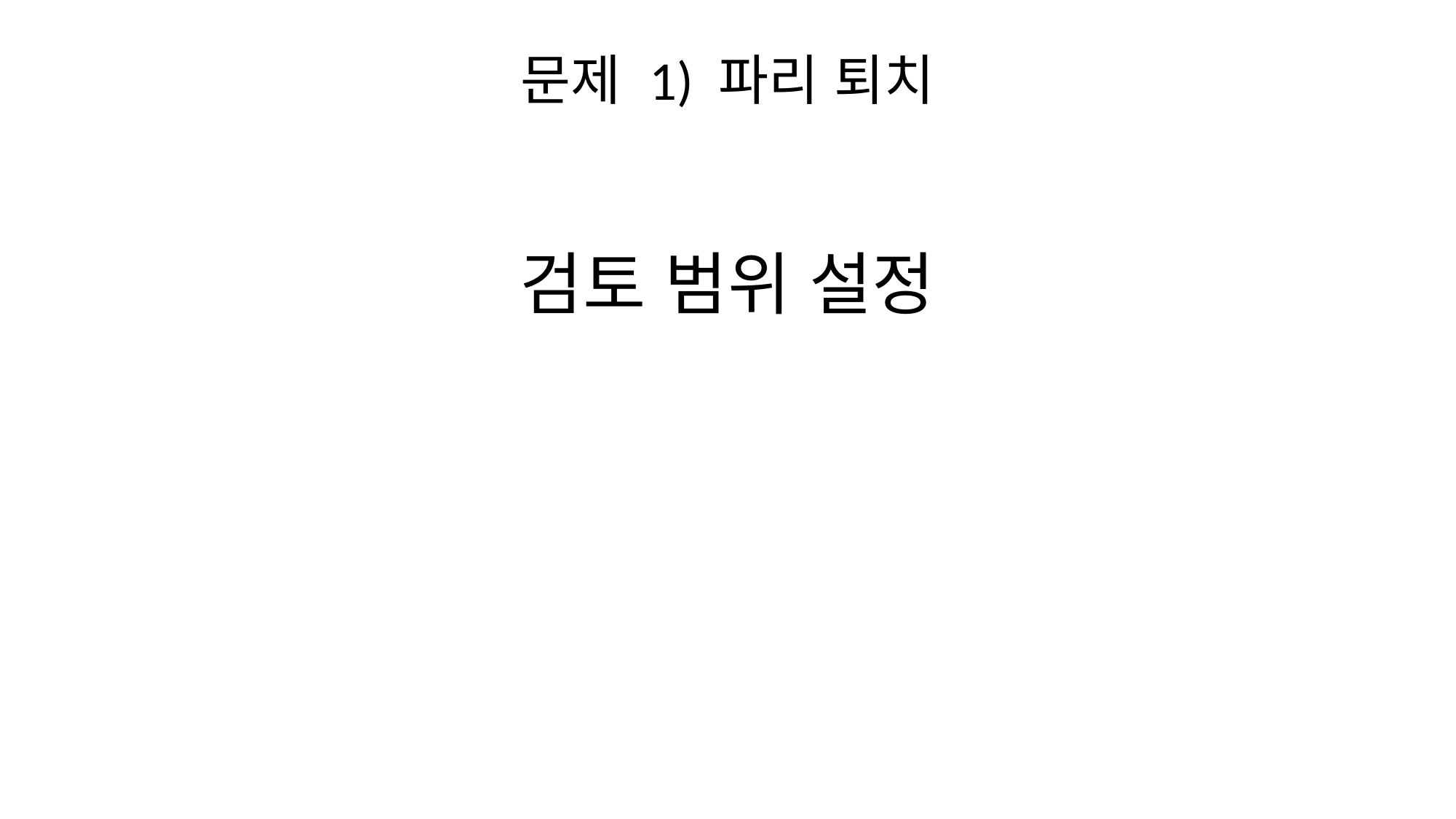

# 문제 1) 파리 퇴치
검토 범위 설정